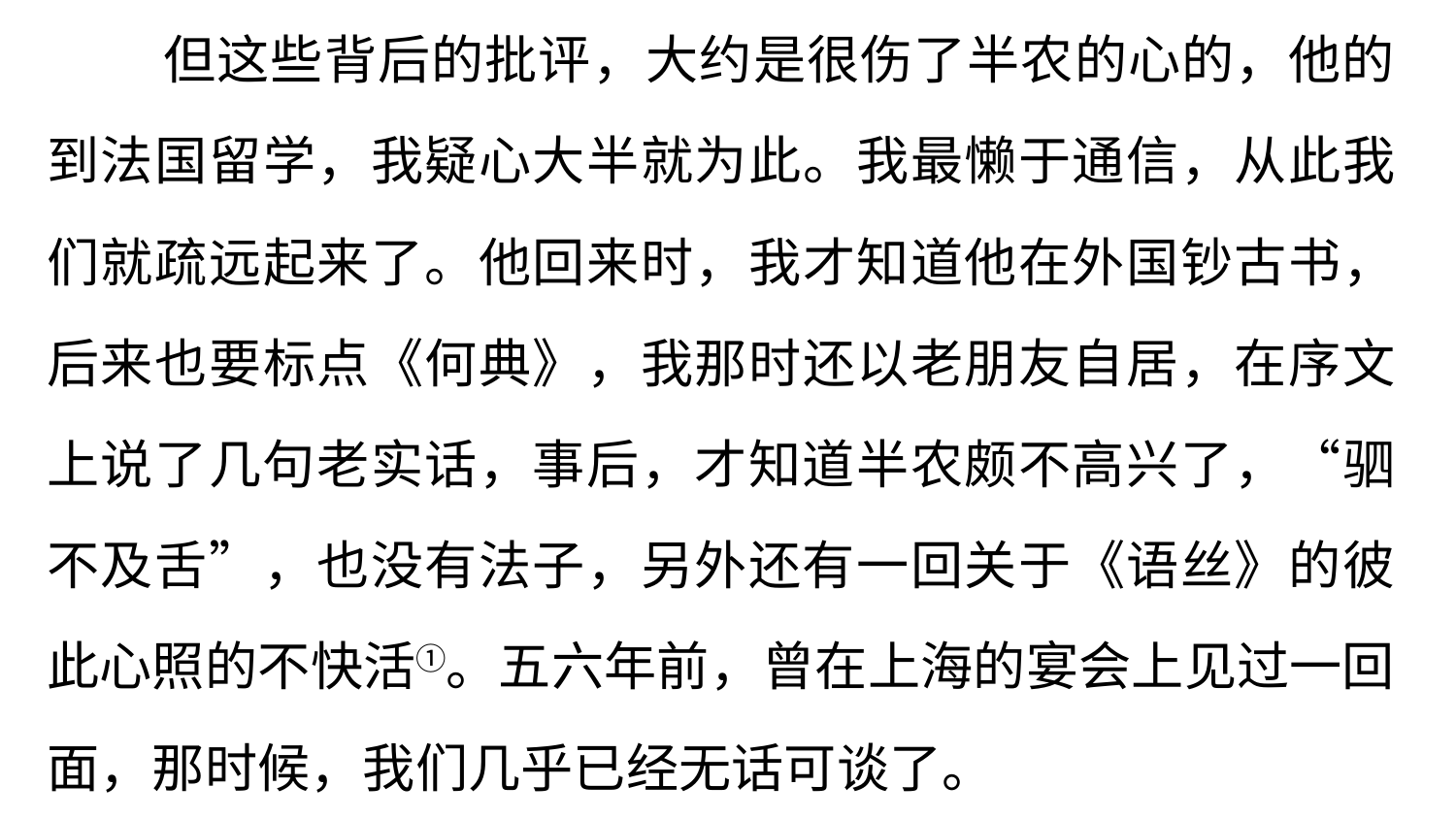

但这些背后的批评，大约是很伤了半农的心的，他的到法国留学，我疑心大半就为此。我最懒于通信，从此我们就疏远起来了。他回来时，我才知道他在外国钞古书，后来也要标点《何典》，我那时还以老朋友自居，在序文上说了几句老实话，事后，才知道半农颇不高兴了，“驷不及舌”，也没有法子，另外还有一回关于《语丝》的彼此心照的不快活①。五六年前，曾在上海的宴会上见过一回面，那时候，我们几乎已经无话可谈了。